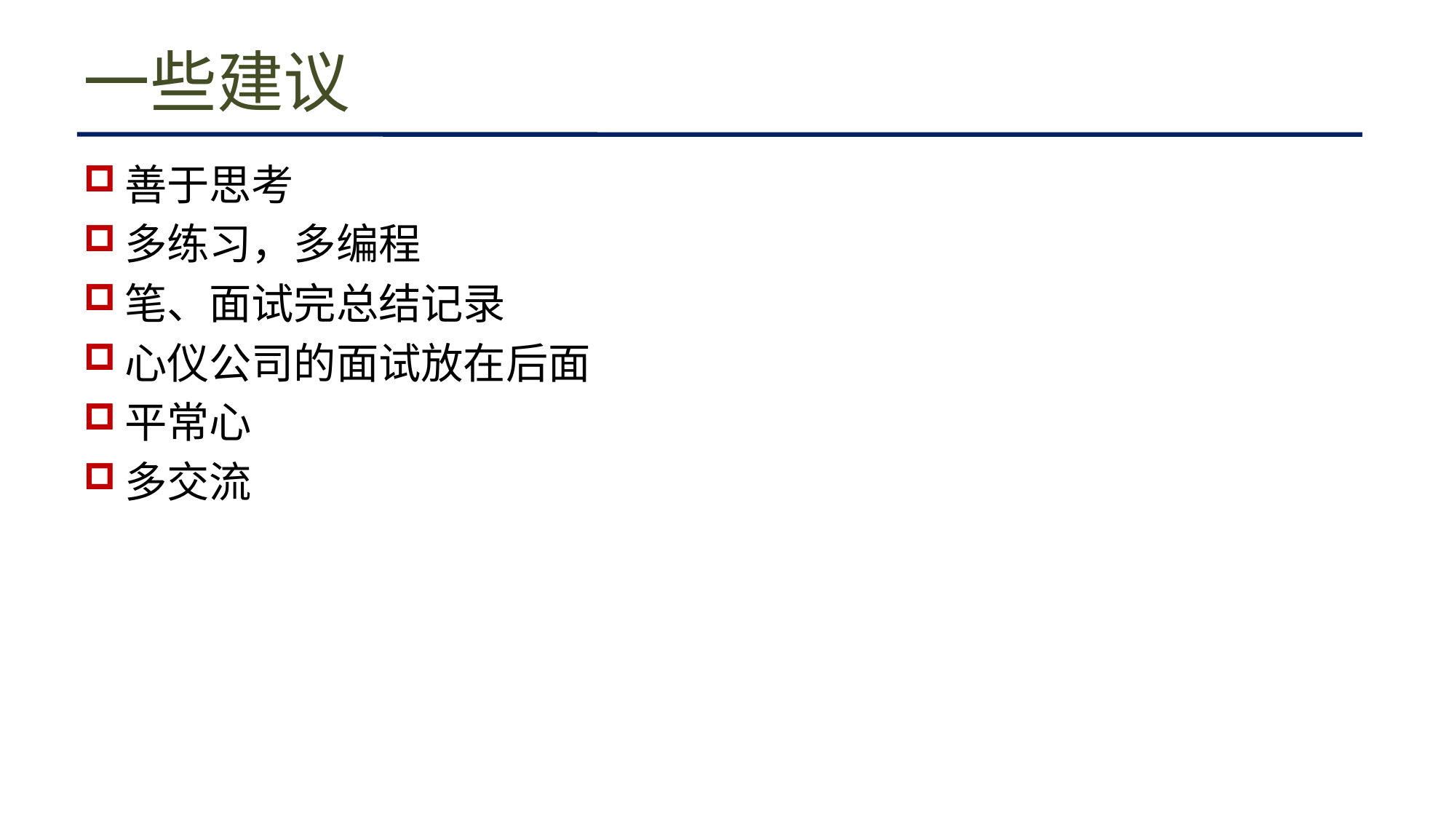

# 一些建议
善于思考
多练习，多编程
笔、面试完总结记录
心仪公司的面试放在后面
平常心
多交流